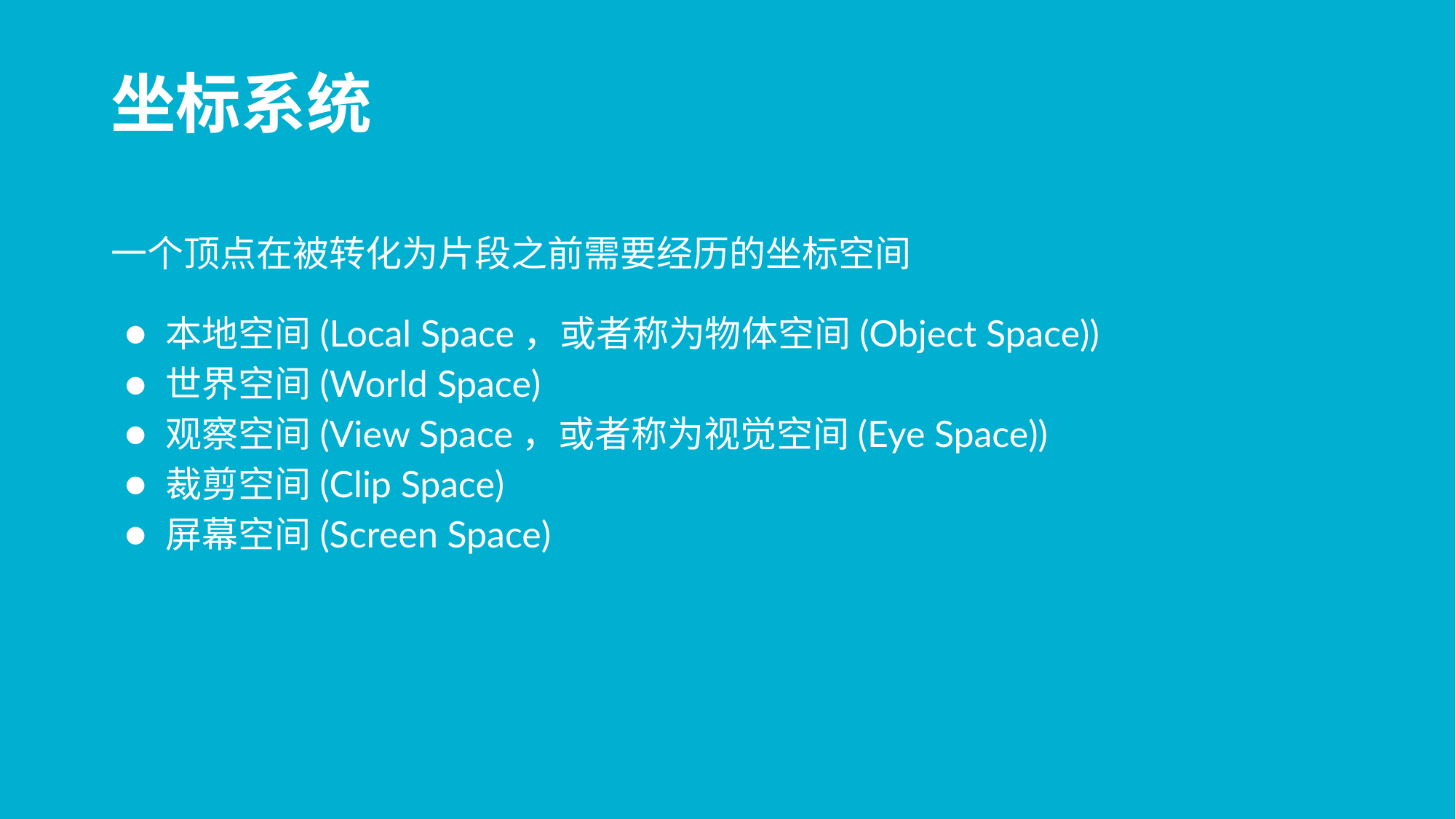

# 坐标系统

一个顶点在被转化为片段之前需要经历的坐标空间
本地空间(Local Space，或者称为物体空间(Object Space))
世界空间(World Space)
观察空间(View Space，或者称为视觉空间(Eye Space))
裁剪空间(Clip Space)
屏幕空间(Screen Space)